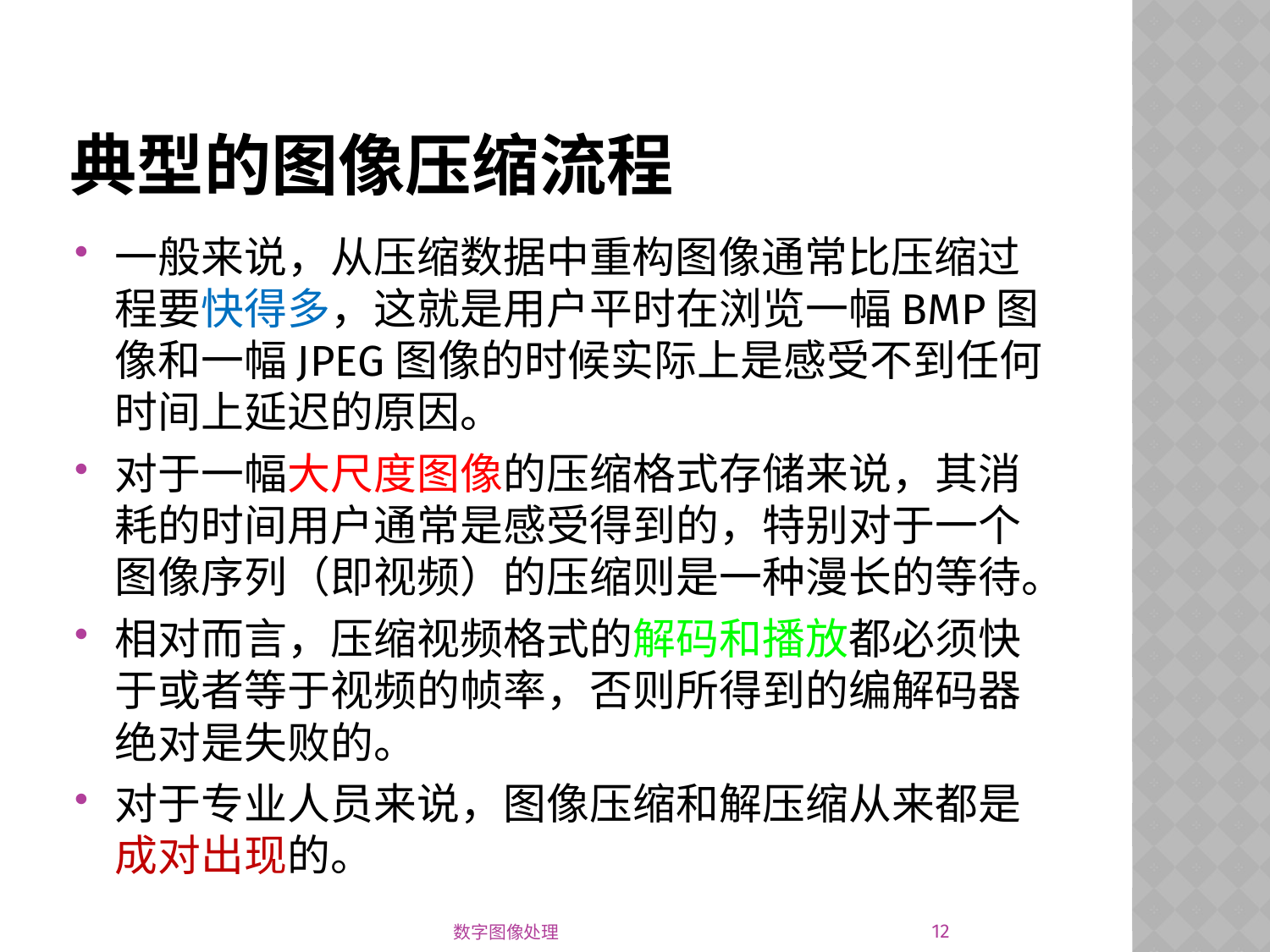

# 典型的图像压缩流程
一般来说，从压缩数据中重构图像通常比压缩过程要快得多，这就是用户平时在浏览一幅BMP图像和一幅JPEG图像的时候实际上是感受不到任何时间上延迟的原因。
对于一幅大尺度图像的压缩格式存储来说，其消耗的时间用户通常是感受得到的，特别对于一个图像序列（即视频）的压缩则是一种漫长的等待。
相对而言，压缩视频格式的解码和播放都必须快于或者等于视频的帧率，否则所得到的编解码器绝对是失败的。
对于专业人员来说，图像压缩和解压缩从来都是成对出现的。
12
数字图像处理